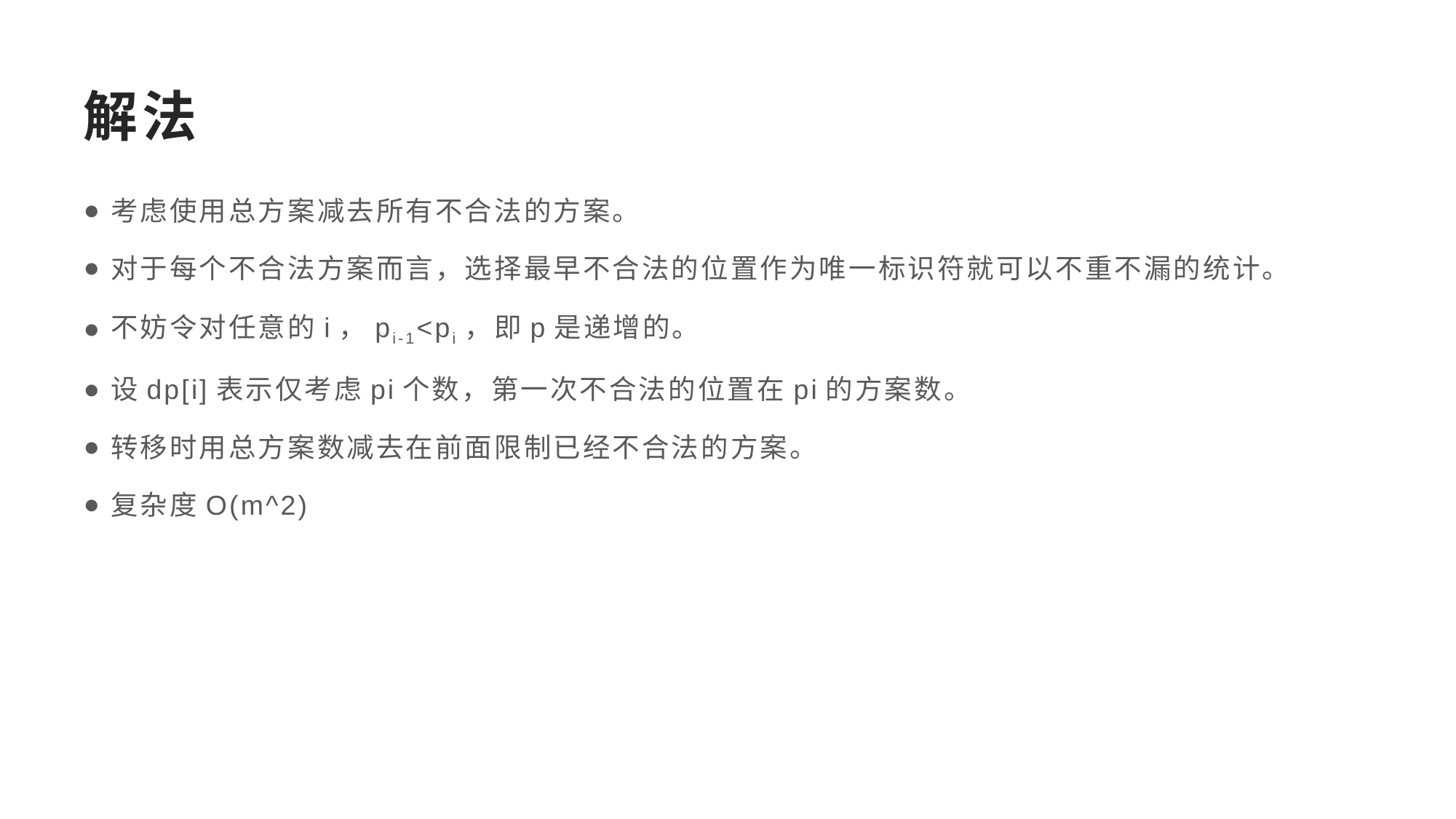

# 解法
考虑使用总方案减去所有不合法的方案。
对于每个不合法方案而言，选择最早不合法的位置作为唯一标识符就可以不重不漏的统计。
不妨令对任意的i，pi-1<pi，即p是递增的。
设dp[i]表示仅考虑pi个数，第一次不合法的位置在pi的方案数。
转移时用总方案数减去在前面限制已经不合法的方案。
复杂度O(m^2)